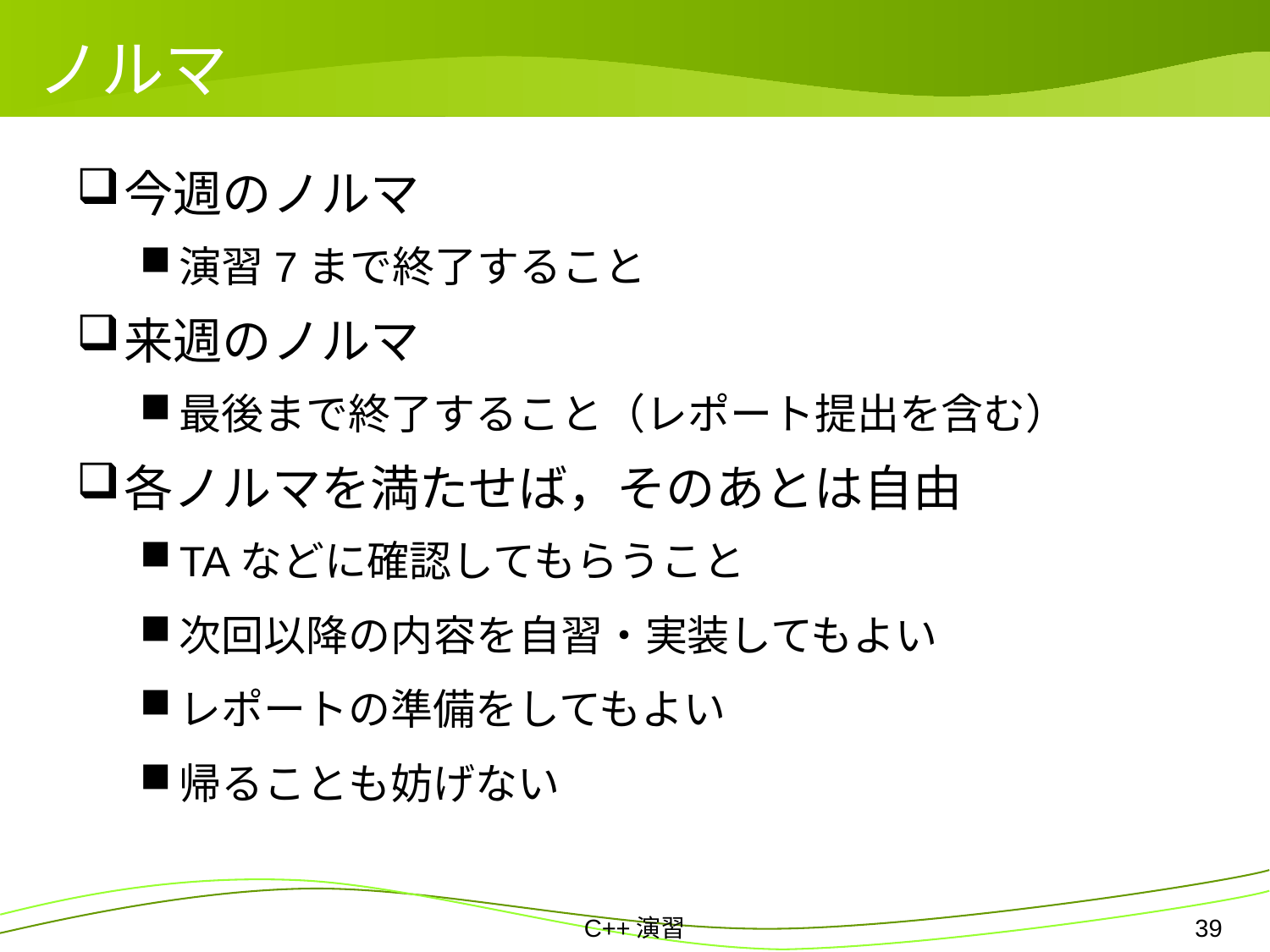

# ノルマ
今週のノルマ
演習7まで終了すること
来週のノルマ
最後まで終了すること（レポート提出を含む）
各ノルマを満たせば，そのあとは自由
TAなどに確認してもらうこと
次回以降の内容を自習・実装してもよい
レポートの準備をしてもよい
帰ることも妨げない
C++演習
39